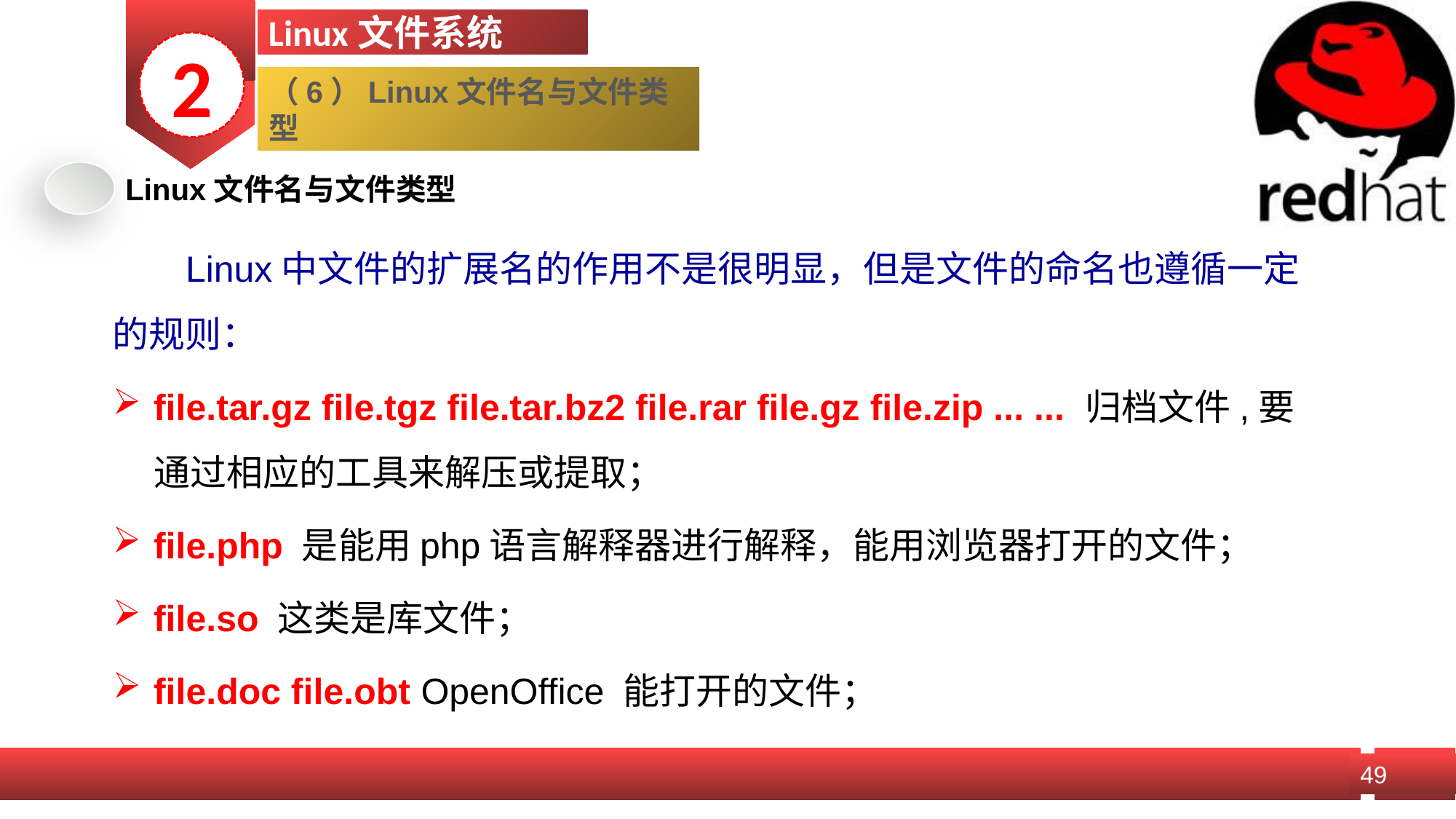

Linux文件系统
2
（6）Linux文件名与文件类型

Linux文件名与文件类型
Linux中文件的扩展名的作用不是很明显，但是文件的命名也遵循一定的规则：
file.tar.gz file.tgz file.tar.bz2 file.rar file.gz file.zip ... ... 归档文件,要通过相应的工具来解压或提取；
file.php 是能用php语言解释器进行解释，能用浏览器打开的文件；
file.so 这类是库文件；
file.doc file.obt OpenOffice 能打开的文件；